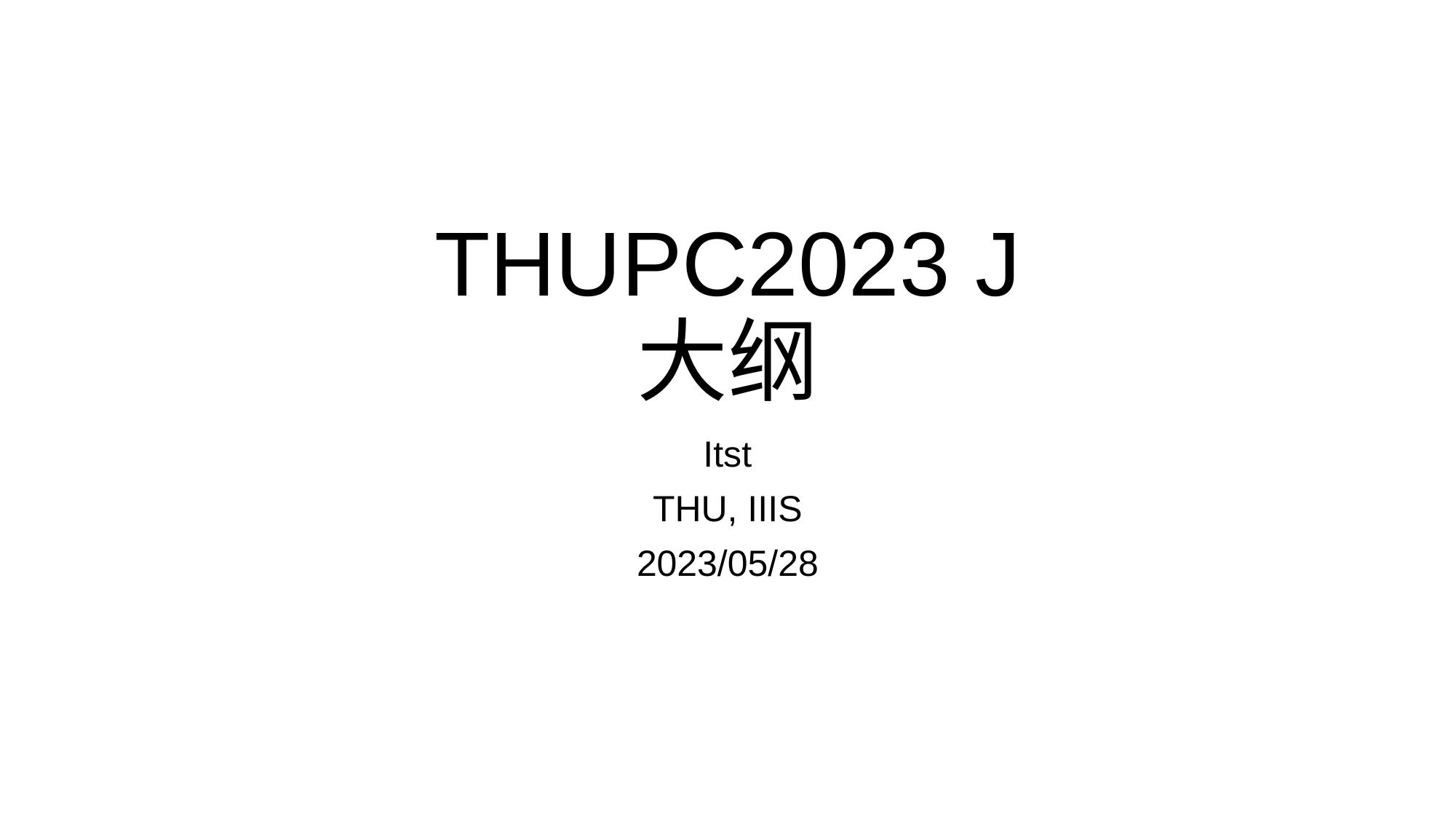

# THUPC2023 J 大纲
Itst
THU, IIIS
2023/05/28